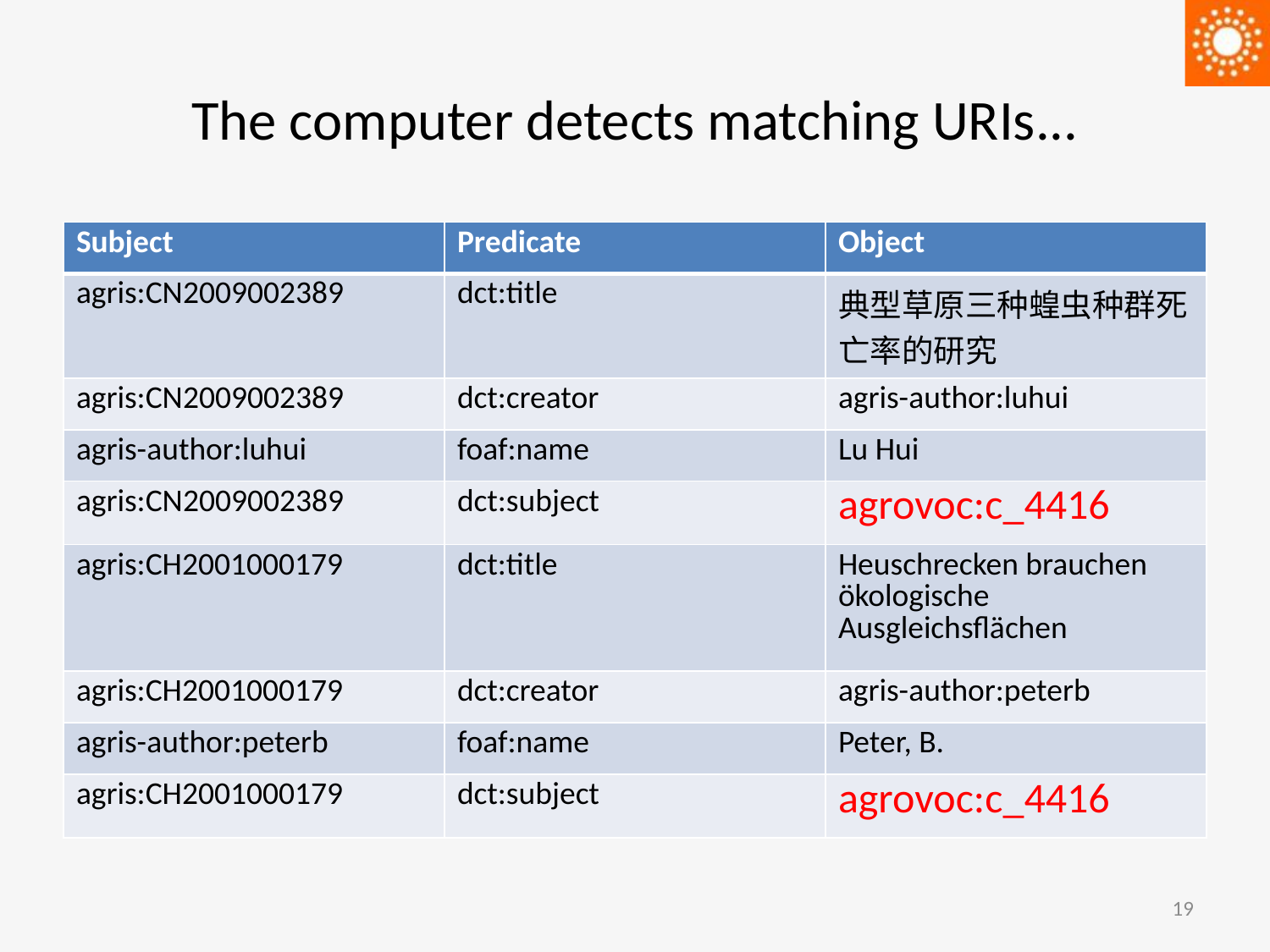

# The computer detects matching URIs...
| Subject | Predicate | Object |
| --- | --- | --- |
| agris:CN2009002389 | dct:title | 典型草原三种蝗虫种群死亡率的研究 |
| agris:CN2009002389 | dct:creator | agris-author:luhui |
| agris-author:luhui | foaf:name | Lu Hui |
| agris:CN2009002389 | dct:subject | agrovoc:c\_4416 |
| agris:CH2001000179 | dct:title | Heuschrecken brauchen ökologische Ausgleichsflächen |
| agris:CH2001000179 | dct:creator | agris-author:peterb |
| agris-author:peterb | foaf:name | Peter, B. |
| agris:CH2001000179 | dct:subject | agrovoc:c\_4416 |
19